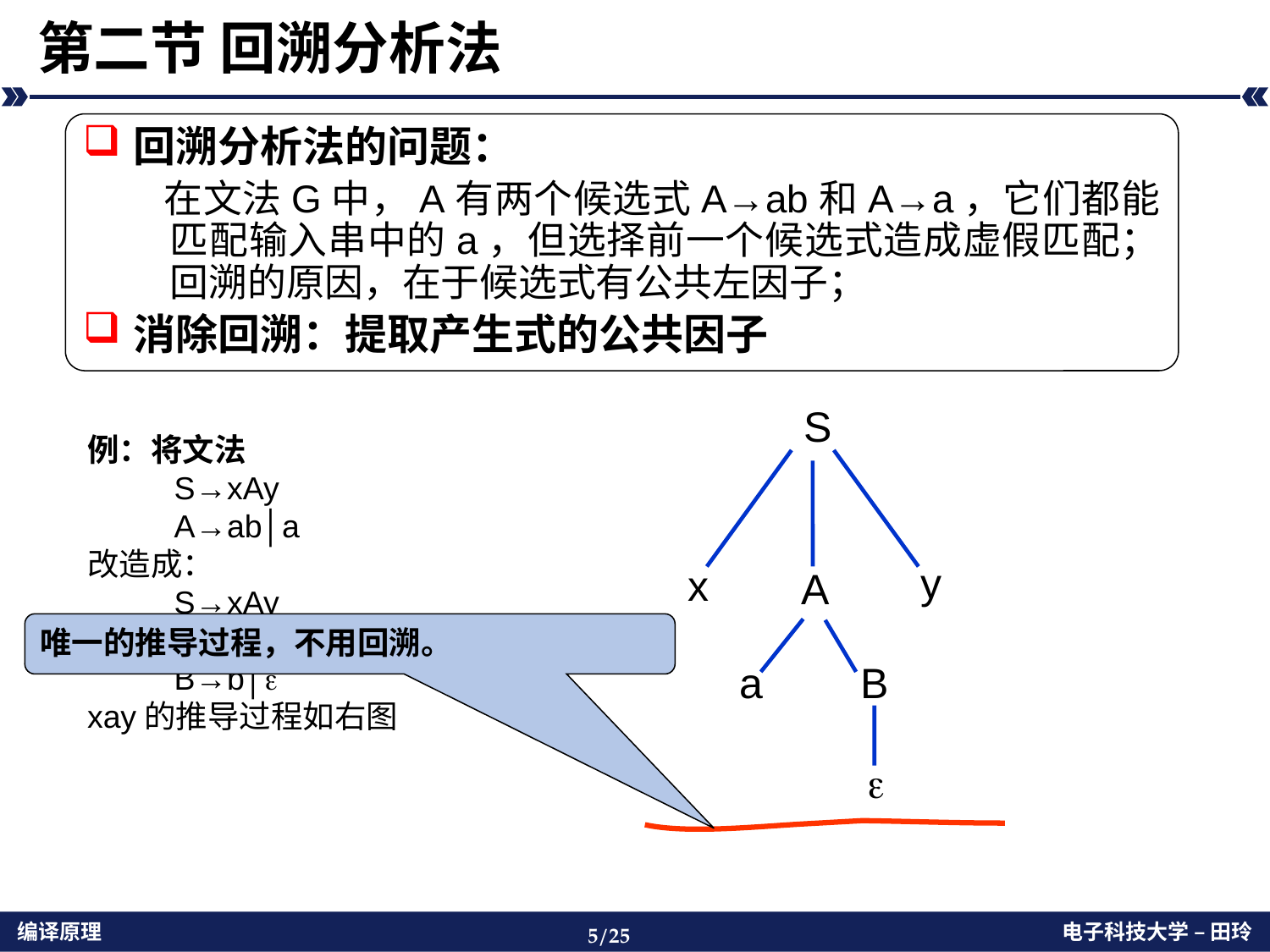

# 第二节 回溯分析法
回溯分析法的问题：
在文法G中，A有两个候选式A→ab和A→a，它们都能匹配输入串中的a，但选择前一个候选式造成虚假匹配；回溯的原因，在于候选式有公共左因子；
消除回溯：提取产生式的公共因子
S
例：将文法
S→xAy
A→ab│a
改造成：
S→xAy
A→aB
B→b│ε
xay的推导过程如右图

y
x
A
唯一的推导过程，不用回溯。

a
B

ε